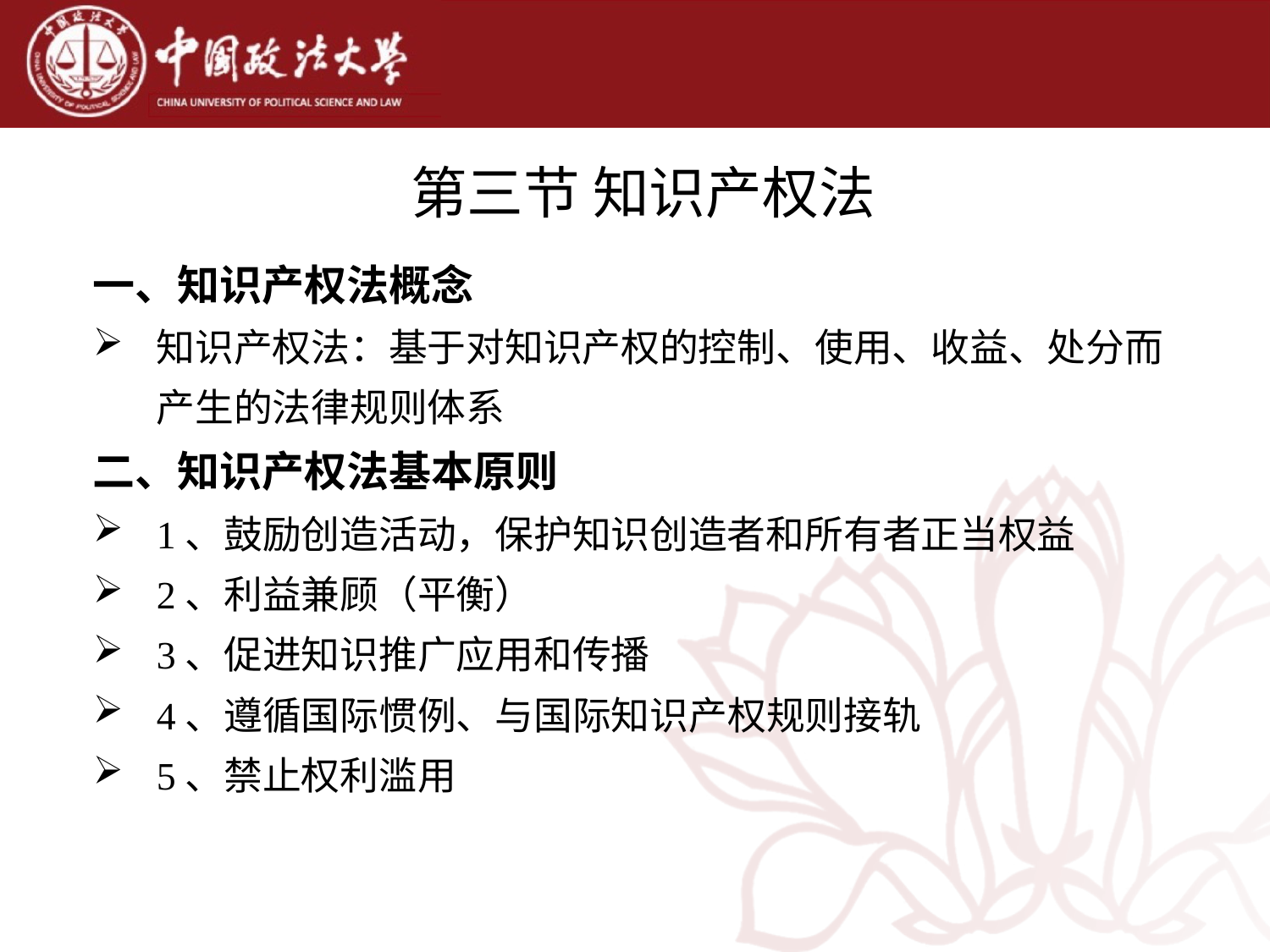

# 第三节 知识产权法
一、知识产权法概念
知识产权法：基于对知识产权的控制、使用、收益、处分而产生的法律规则体系
二、知识产权法基本原则
1、鼓励创造活动，保护知识创造者和所有者正当权益
2、利益兼顾（平衡）
3、促进知识推广应用和传播
4、遵循国际惯例、与国际知识产权规则接轨
5、禁止权利滥用